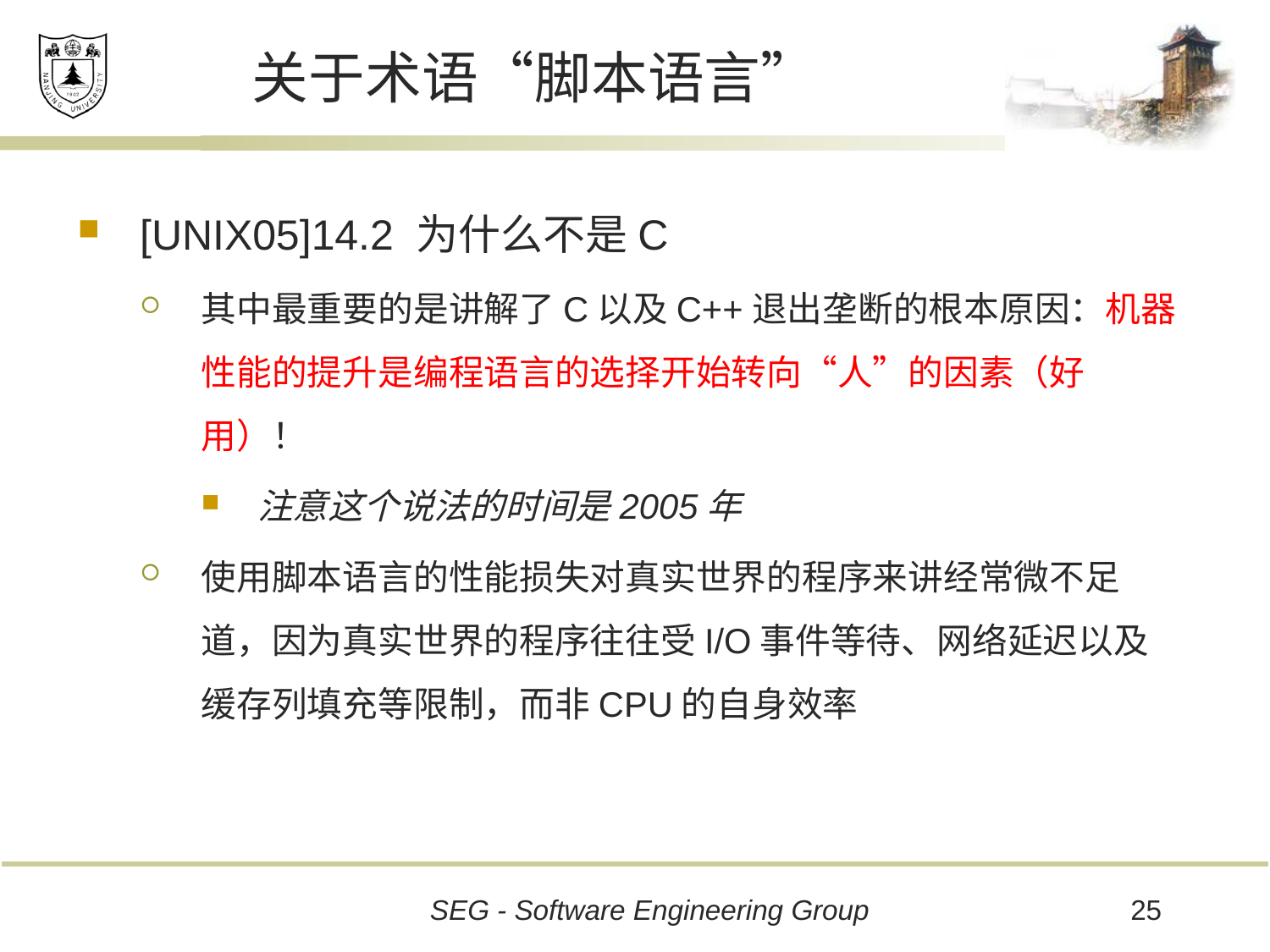

# 关于术语“脚本语言”
[UNIX05]14.2 为什么不是C
其中最重要的是讲解了C以及C++退出垄断的根本原因：机器性能的提升是编程语言的选择开始转向“人”的因素（好用）！
注意这个说法的时间是2005年
使用脚本语言的性能损失对真实世界的程序来讲经常微不足道，因为真实世界的程序往往受I/O事件等待、网络延迟以及缓存列填充等限制，而非CPU的自身效率
25
SEG - Software Engineering Group